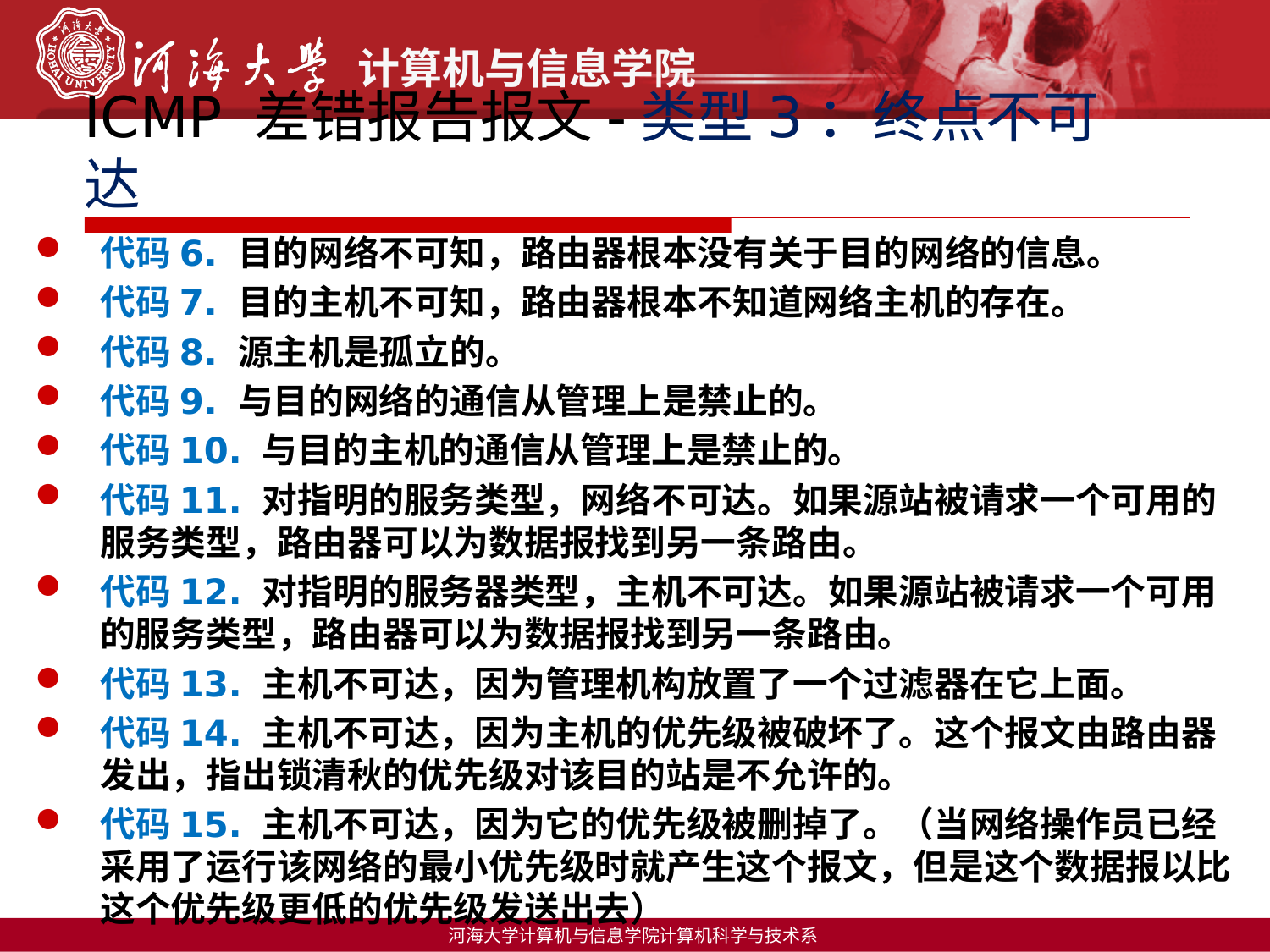

# ICMP 差错报告报文-类型3：终点不可达
代码6. 目的网络不可知，路由器根本没有关于目的网络的信息。
代码7. 目的主机不可知，路由器根本不知道网络主机的存在。
代码8. 源主机是孤立的。
代码9. 与目的网络的通信从管理上是禁止的。
代码10. 与目的主机的通信从管理上是禁止的。
代码11. 对指明的服务类型，网络不可达。如果源站被请求一个可用的服务类型，路由器可以为数据报找到另一条路由。
代码12. 对指明的服务器类型，主机不可达。如果源站被请求一个可用的服务类型，路由器可以为数据报找到另一条路由。
代码13. 主机不可达，因为管理机构放置了一个过滤器在它上面。
代码14. 主机不可达，因为主机的优先级被破坏了。这个报文由路由器发出，指出锁清秋的优先级对该目的站是不允许的。
代码15. 主机不可达，因为它的优先级被删掉了。（当网络操作员已经采用了运行该网络的最小优先级时就产生这个报文，但是这个数据报以比这个优先级更低的优先级发送出去）